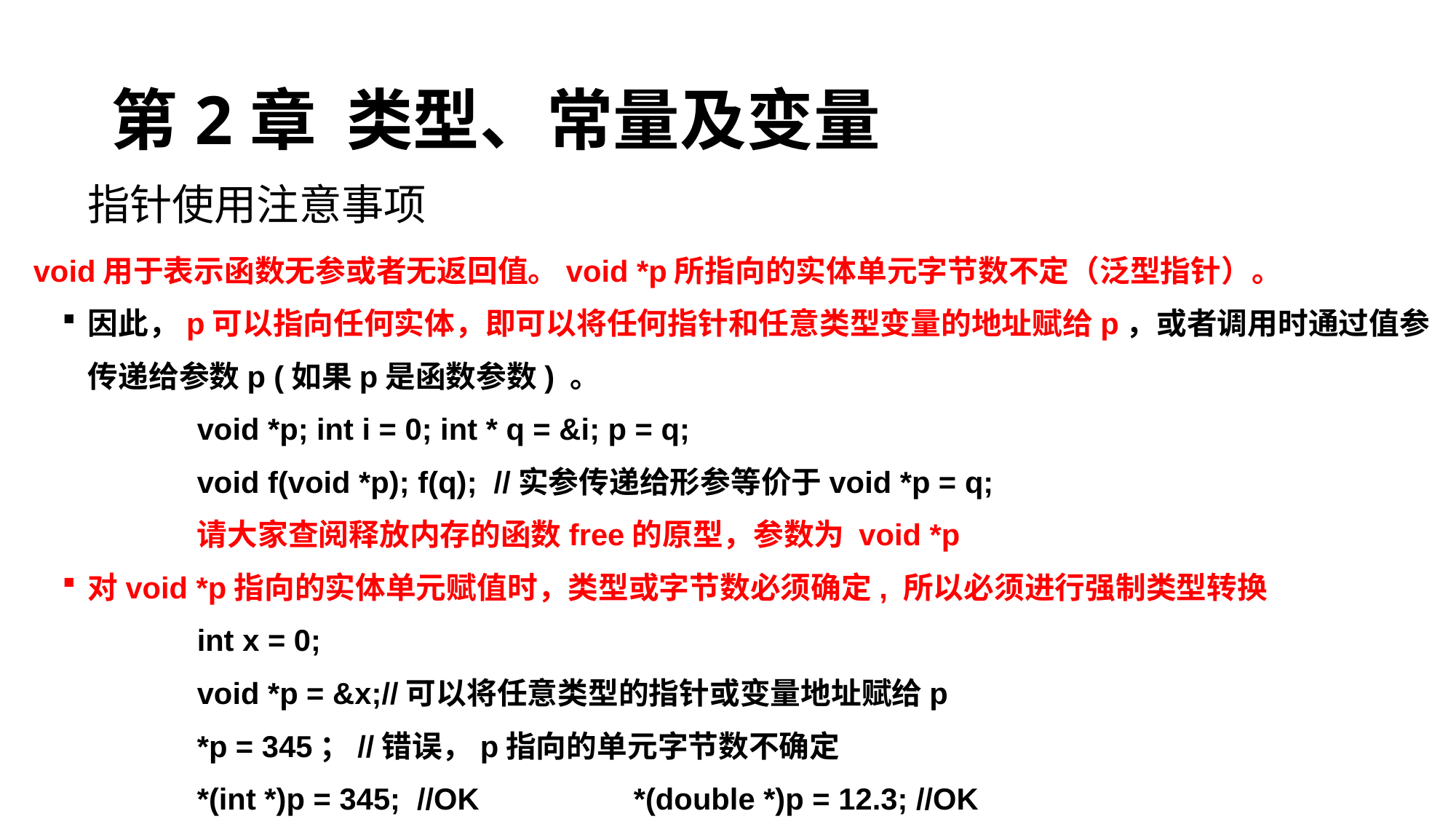

# 第2章  类型、常量及变量
指针使用注意事项
void用于表示函数无参或者无返回值。void *p所指向的实体单元字节数不定（泛型指针）。
因此，p可以指向任何实体，即可以将任何指针和任意类型变量的地址赋给p，或者调用时通过值参传递给参数p (如果p是函数参数) 。
	void *p; int i = 0; int * q = &i; p = q;
	void f(void *p); f(q);  //实参传递给形参等价于void *p = q;
	请大家查阅释放内存的函数free的原型，参数为 void *p
对void *p指向的实体单元赋值时，类型或字节数必须确定, 所以必须进行强制类型转换
 	int x = 0;
	void *p = &x;//可以将任意类型的指针或变量地址赋给p
	*p = 345；//错误，p指向的单元字节数不确定
	*(int *)p = 345;  //OK 		*(double *)p = 12.3; //OK